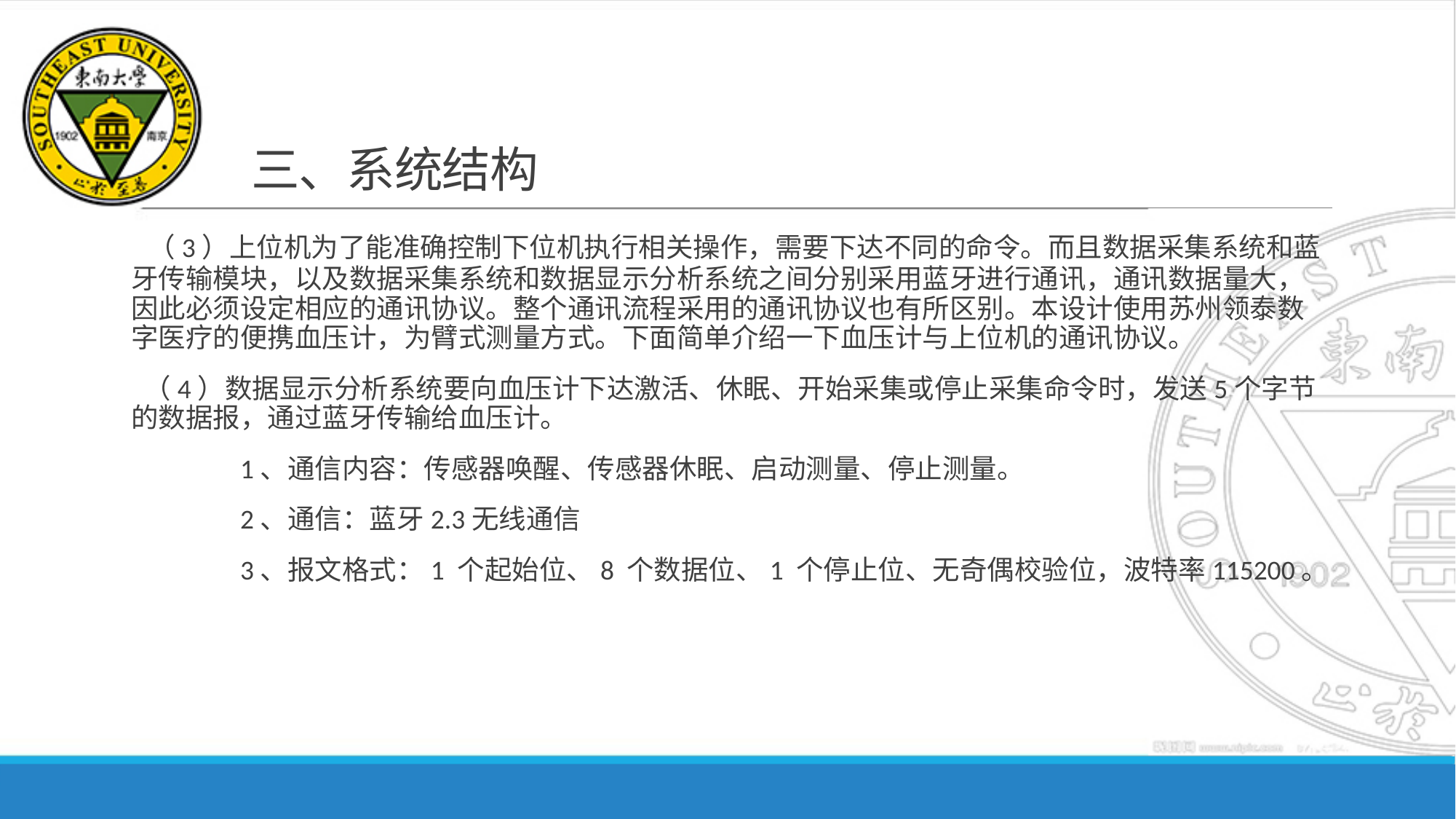

# 三、系统结构
 （3）上位机为了能准确控制下位机执行相关操作，需要下达不同的命令。而且数据采集系统和蓝牙传输模块，以及数据采集系统和数据显示分析系统之间分别采用蓝牙进行通讯，通讯数据量大，因此必须设定相应的通讯协议。整个通讯流程采用的通讯协议也有所区别。本设计使用苏州领泰数字医疗的便携血压计，为臂式测量方式。下面简单介绍一下血压计与上位机的通讯协议。
 （4）数据显示分析系统要向血压计下达激活、休眠、开始采集或停止采集命令时，发送5个字节的数据报，通过蓝牙传输给血压计。
	1、通信内容：传感器唤醒、传感器休眠、启动测量、停止测量。
	2、通信：蓝牙2.3无线通信
	3、报文格式：1 个起始位、8 个数据位、1 个停止位、无奇偶校验位，波特率115200。